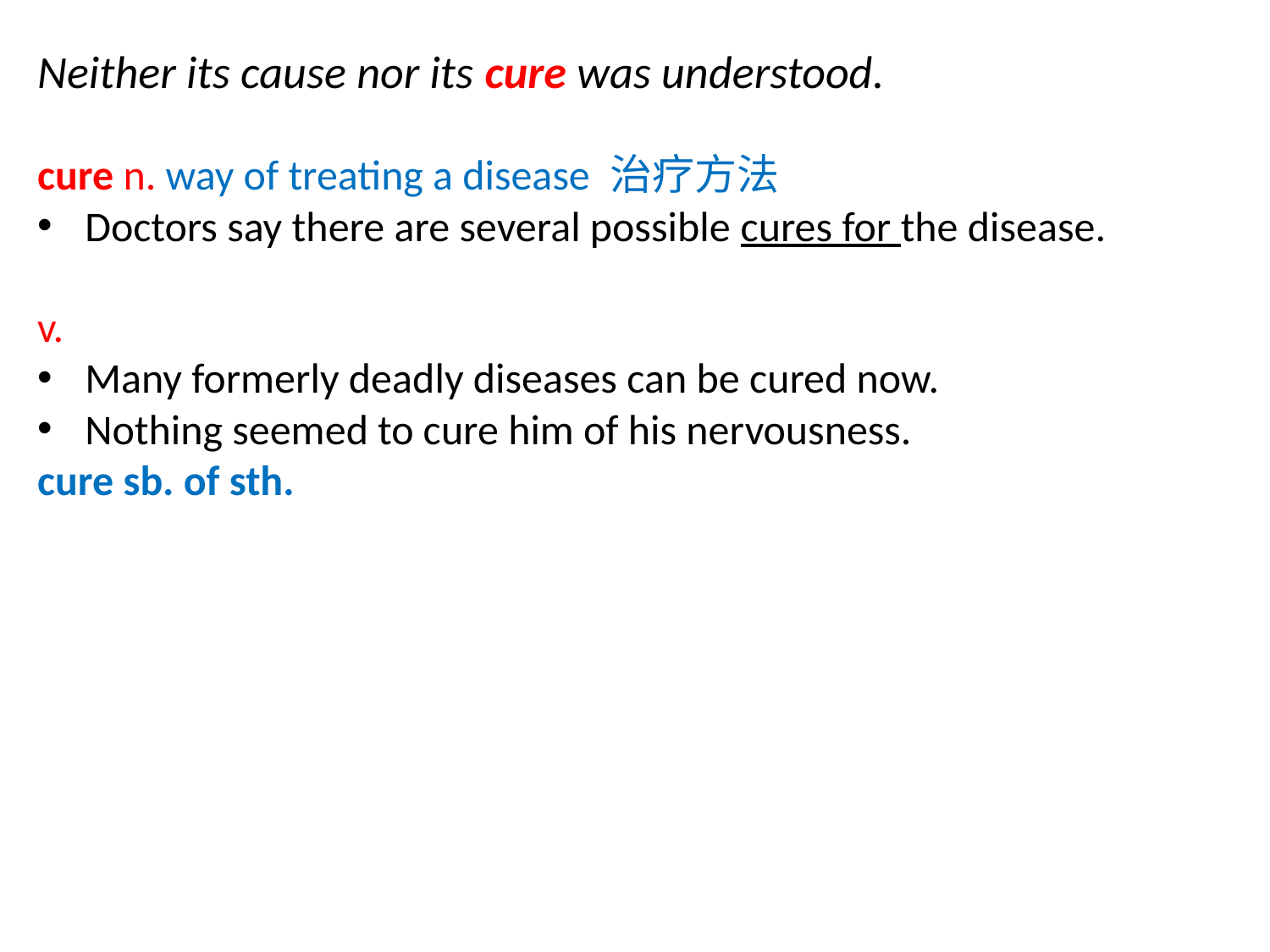

Neither its cause nor its cure was understood.

cure n. way of treating a disease 治疗方法
Doctors say there are several possible cures for the disease.

v.
Many formerly deadly diseases can be cured now.
Nothing seemed to cure him of his nervousness.
cure sb. of sth.